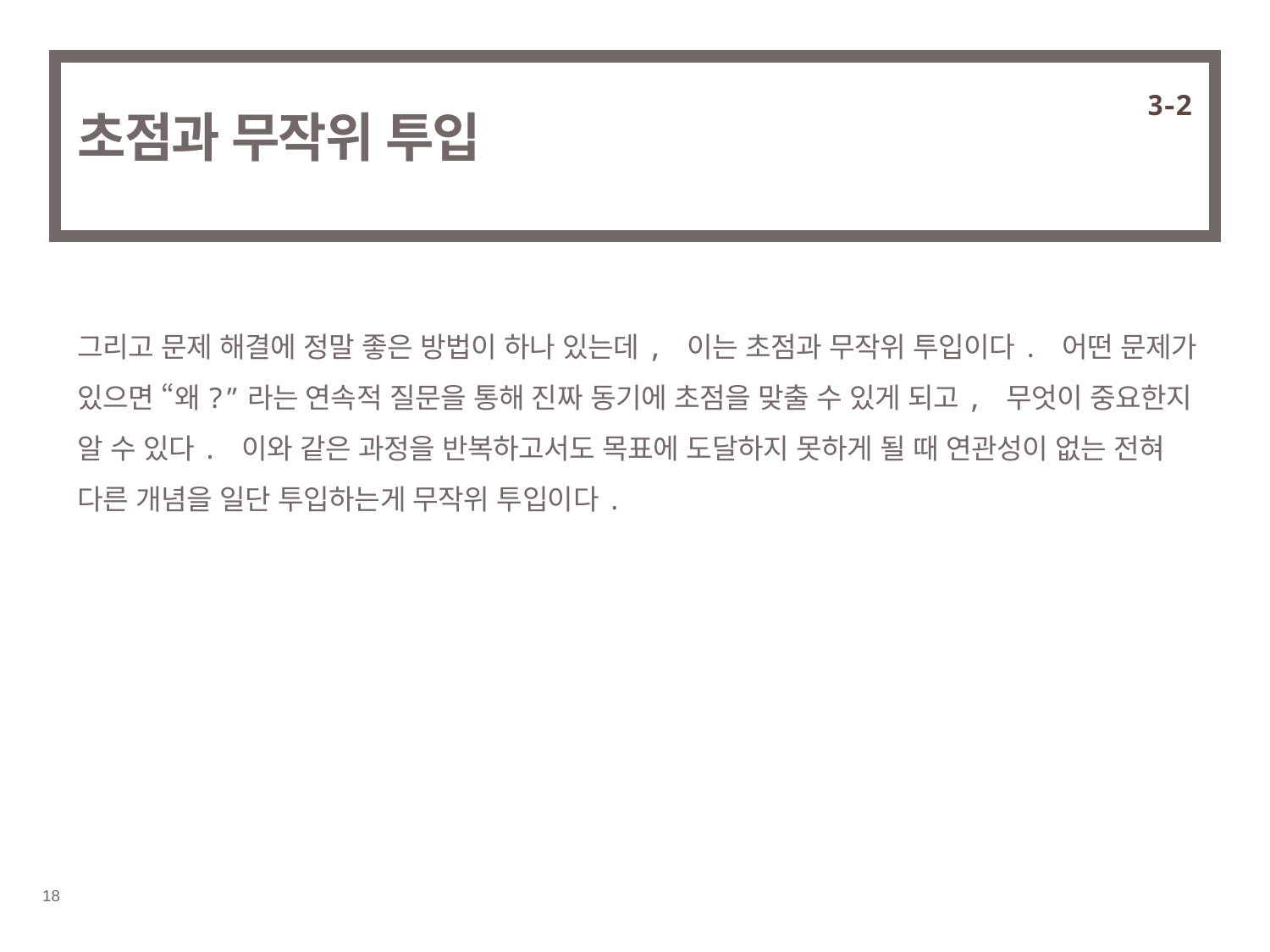

3-2

# 초점과 무작위 투입
그리고 문제 해결에 정말 좋은 방법이 하나 있는데, 이는 초점과 무작위 투입이다. 어떤 문제가 있으면 “왜?”라는 연속적 질문을 통해 진짜 동기에 초점을 맞출 수 있게 되고, 무엇이 중요한지 알 수 있다. 이와 같은 과정을 반복하고서도 목표에 도달하지 못하게 될 때 연관성이 없는 전혀 다른 개념을 일단 투입하는게 무작위 투입이다.